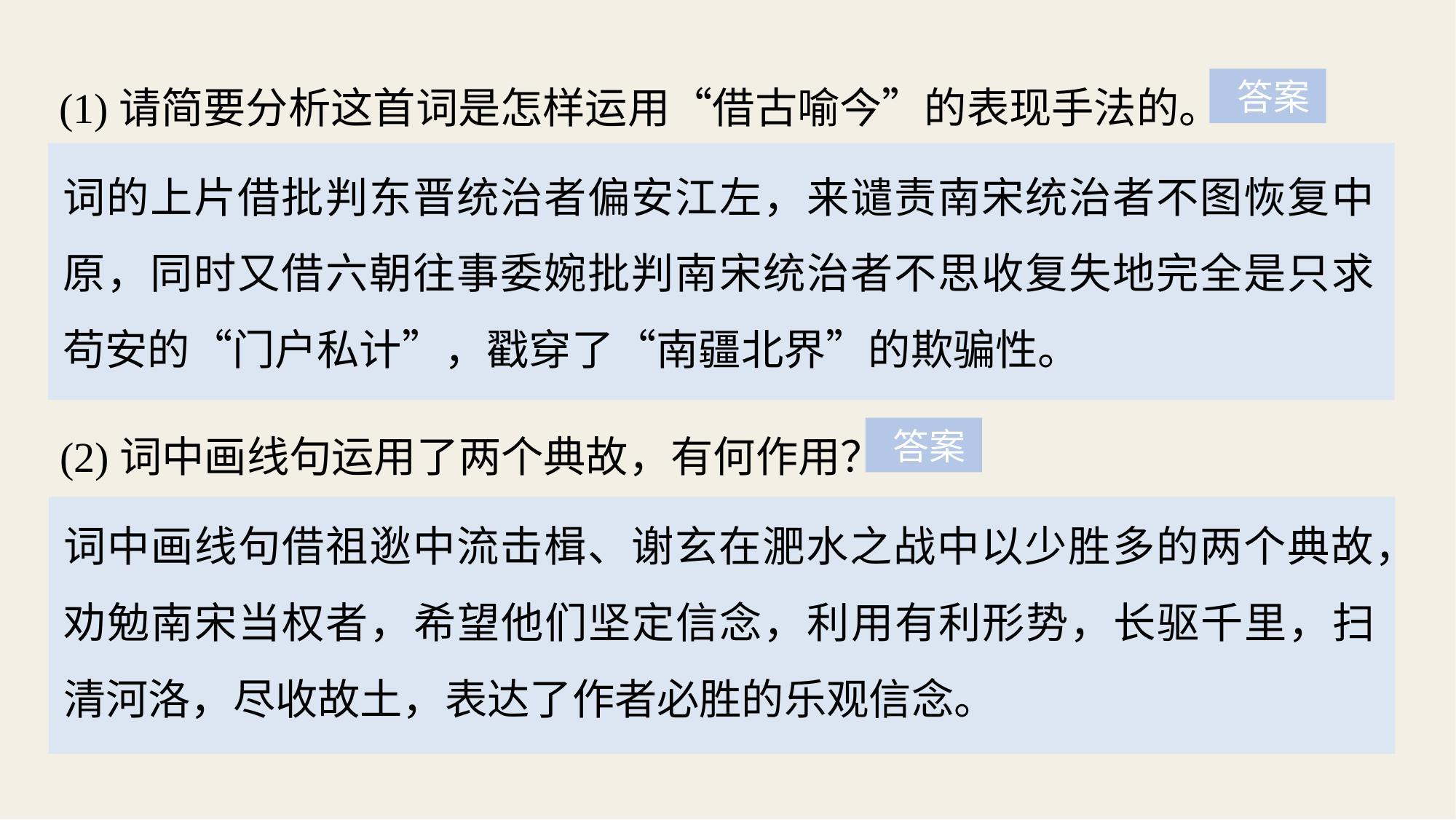

(1)请简要分析这首词是怎样运用“借古喻今”的表现手法的。
 答案
词的上片借批判东晋统治者偏安江左，来谴责南宋统治者不图恢复中原，同时又借六朝往事委婉批判南宋统治者不思收复失地完全是只求苟安的“门户私计”，戳穿了“南疆北界”的欺骗性。

(2)词中画线句运用了两个典故，有何作用？
 答案
词中画线句借祖逖中流击楫、谢玄在淝水之战中以少胜多的两个典故，劝勉南宋当权者，希望他们坚定信念，利用有利形势，长驱千里，扫清河洛，尽收故土，表达了作者必胜的乐观信念。